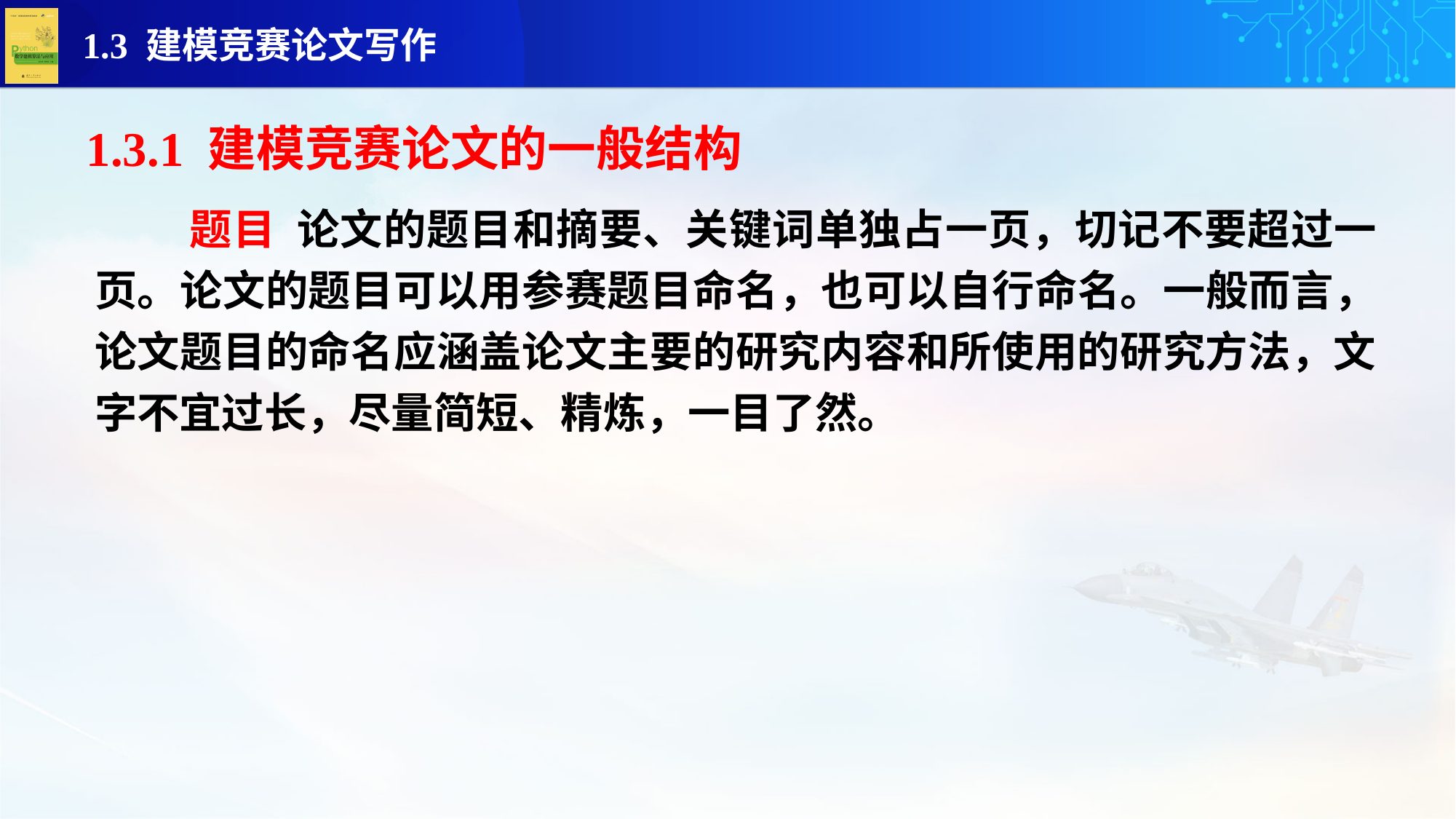

1.3.1 建模竞赛论文的一般结构
        题目  论文的题目和摘要、关键词单独占一页，切记不要超过一页。论文的题目可以用参赛题目命名，也可以自行命名。一般而言，论文题目的命名应涵盖论文主要的研究内容和所使用的研究方法，文字不宜过长，尽量简短、精炼，一目了然。